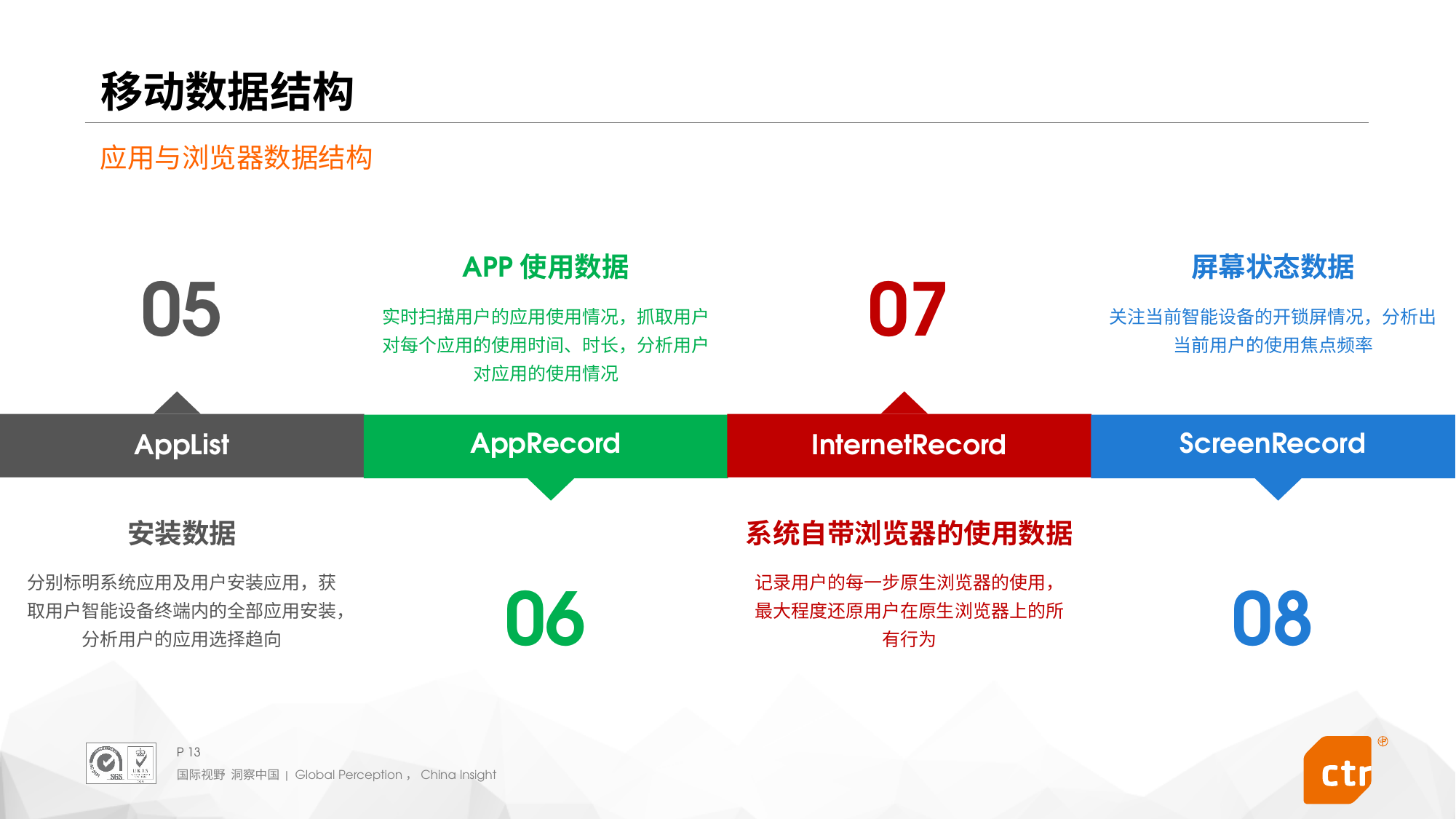

# 移动数据结构
应用与浏览器数据结构
APP使用数据
屏幕状态数据
05
07
实时扫描用户的应用使用情况，抓取用户对每个应用的使用时间、时长，分析用户对应用的使用情况
关注当前智能设备的开锁屏情况，分析出当前用户的使用焦点频率

AppList

InternetRecord

AppRecord

ScreenRecord
安装数据
系统自带浏览器的使用数据
分别标明系统应用及用户安装应用，获取用户智能设备终端内的全部应用安装，分析用户的应用选择趋向
记录用户的每一步原生浏览器的使用，最大程度还原用户在原生浏览器上的所有行为
06
08
P 13
国际视野  洞察中国 |  Global Perception，China Insight